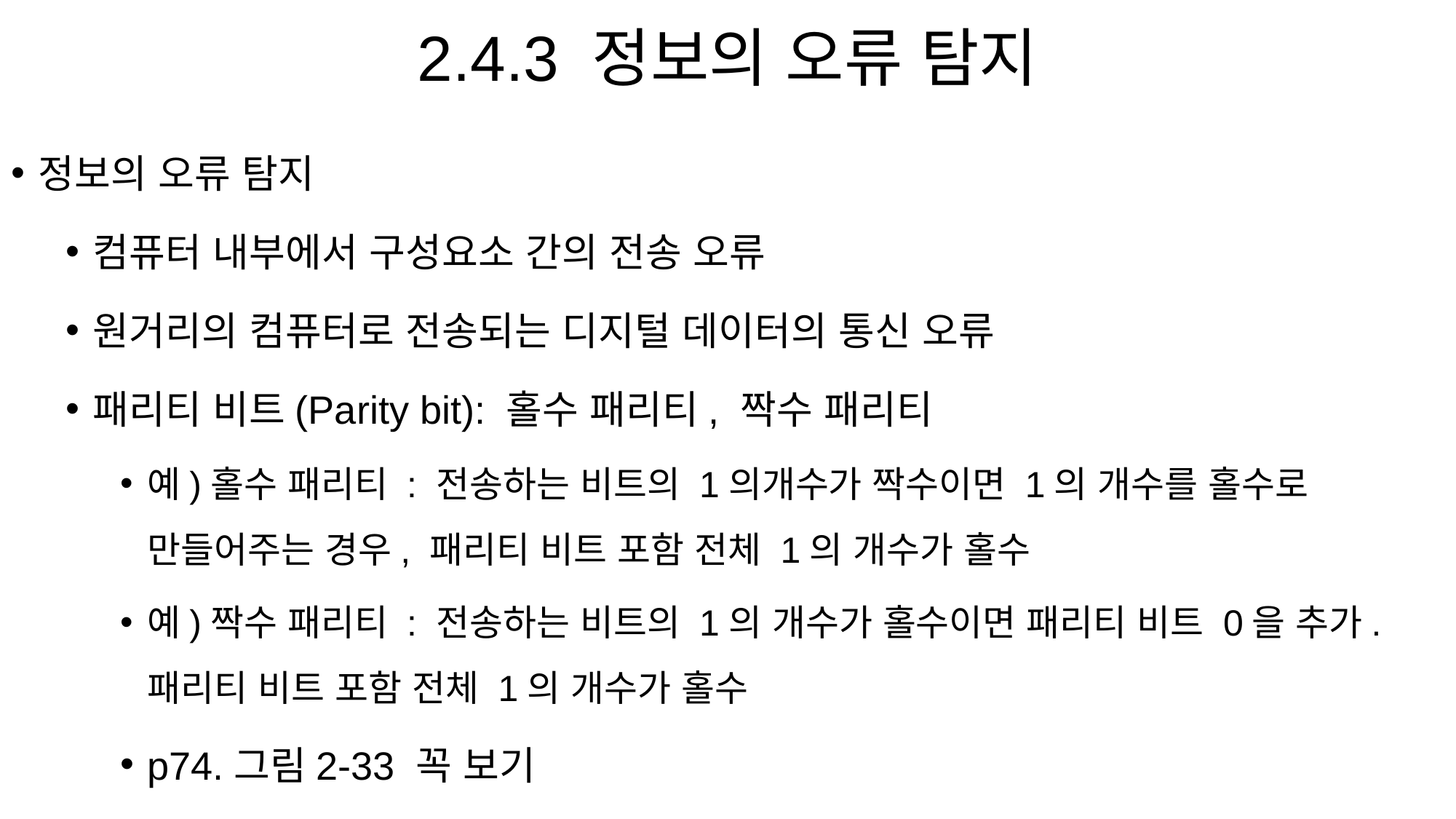

# 2.4.3 정보의 오류 탐지
정보의 오류 탐지
컴퓨터 내부에서 구성요소 간의 전송 오류
원거리의 컴퓨터로 전송되는 디지털 데이터의 통신 오류
패리티 비트(Parity bit): 홀수 패리티, 짝수 패리티
예)홀수 패리티 : 전송하는 비트의 1의개수가 짝수이면 1의 개수를 홀수로 만들어주는 경우, 패리티 비트 포함 전체 1의 개수가 홀수
예)짝수 패리티 : 전송하는 비트의 1의 개수가 홀수이면 패리티 비트 0을 추가. 패리티 비트 포함 전체 1의 개수가 홀수
p74.그림2-33 꼭 보기